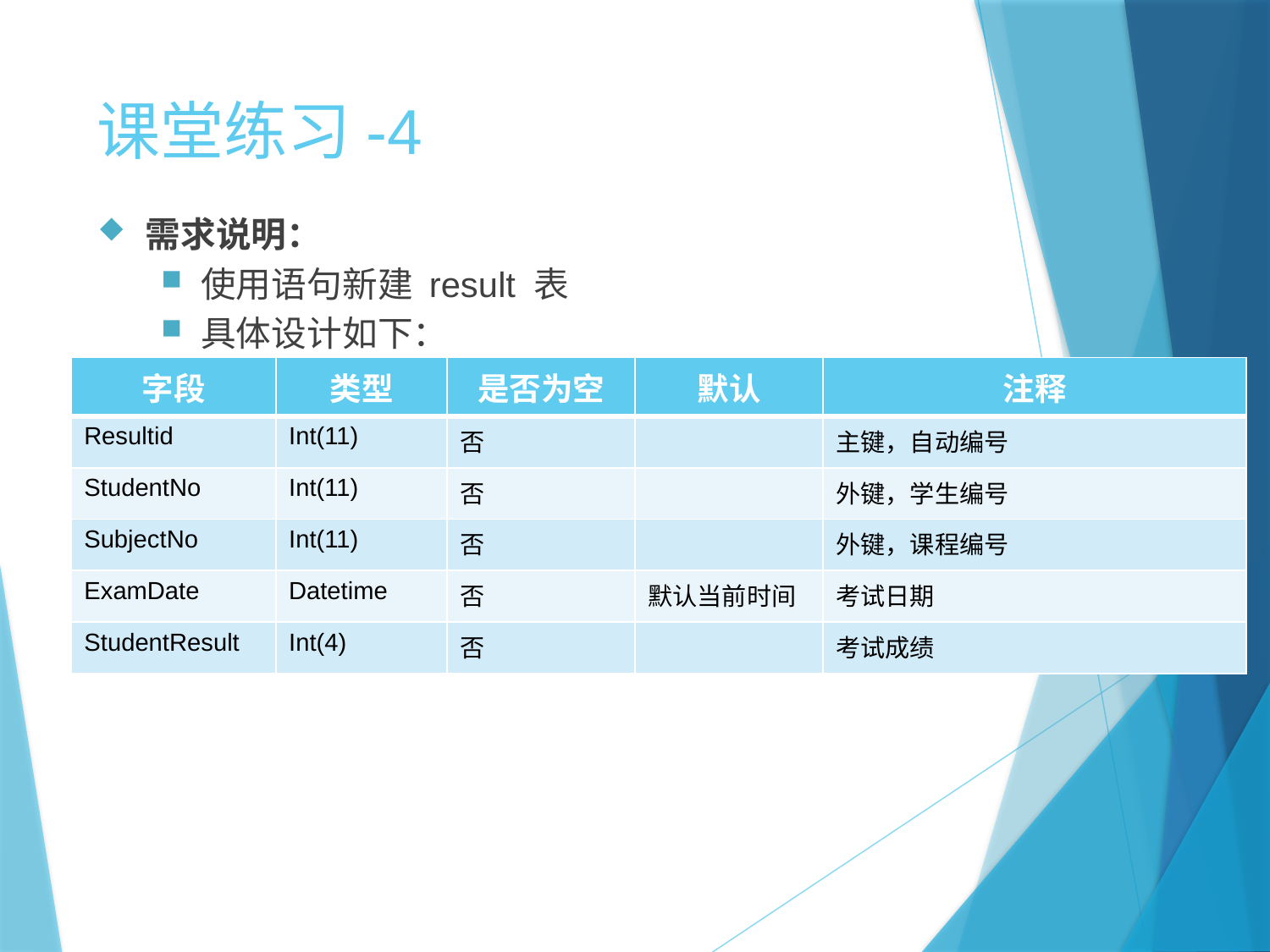

# 课堂练习-4
需求说明：
使用语句新建 result 表
具体设计如下：
| 字段 | 类型 | 是否为空 | 默认 | 注释 |
| --- | --- | --- | --- | --- |
| Resultid | Int(11) | 否 |  | 主键，自动编号 |
| StudentNo | Int(11) | 否 |  | 外键，学生编号 |
| SubjectNo | Int(11) | 否 |  | 外键，课程编号 |
| ExamDate | Datetime | 否 | 默认当前时间 | 考试日期 |
| StudentResult | Int(4) | 否 |  | 考试成绩 |